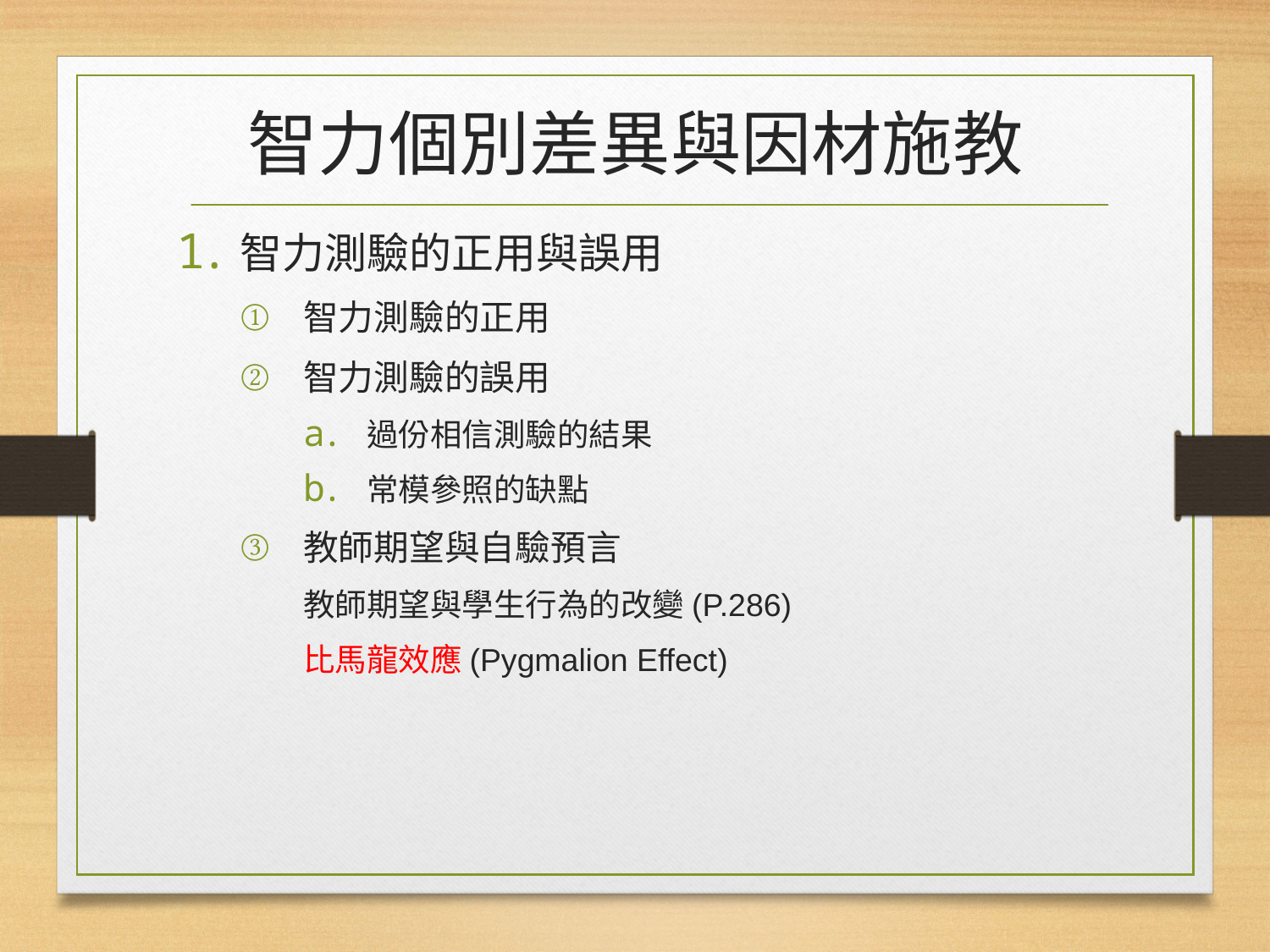

# 智力個別差異與因材施教
智力測驗的正用與誤用
智力測驗的正用
智力測驗的誤用
過份相信測驗的結果
常模參照的缺點
教師期望與自驗預言
教師期望與學生行為的改變(P.286)
比馬龍效應(Pygmalion Effect)